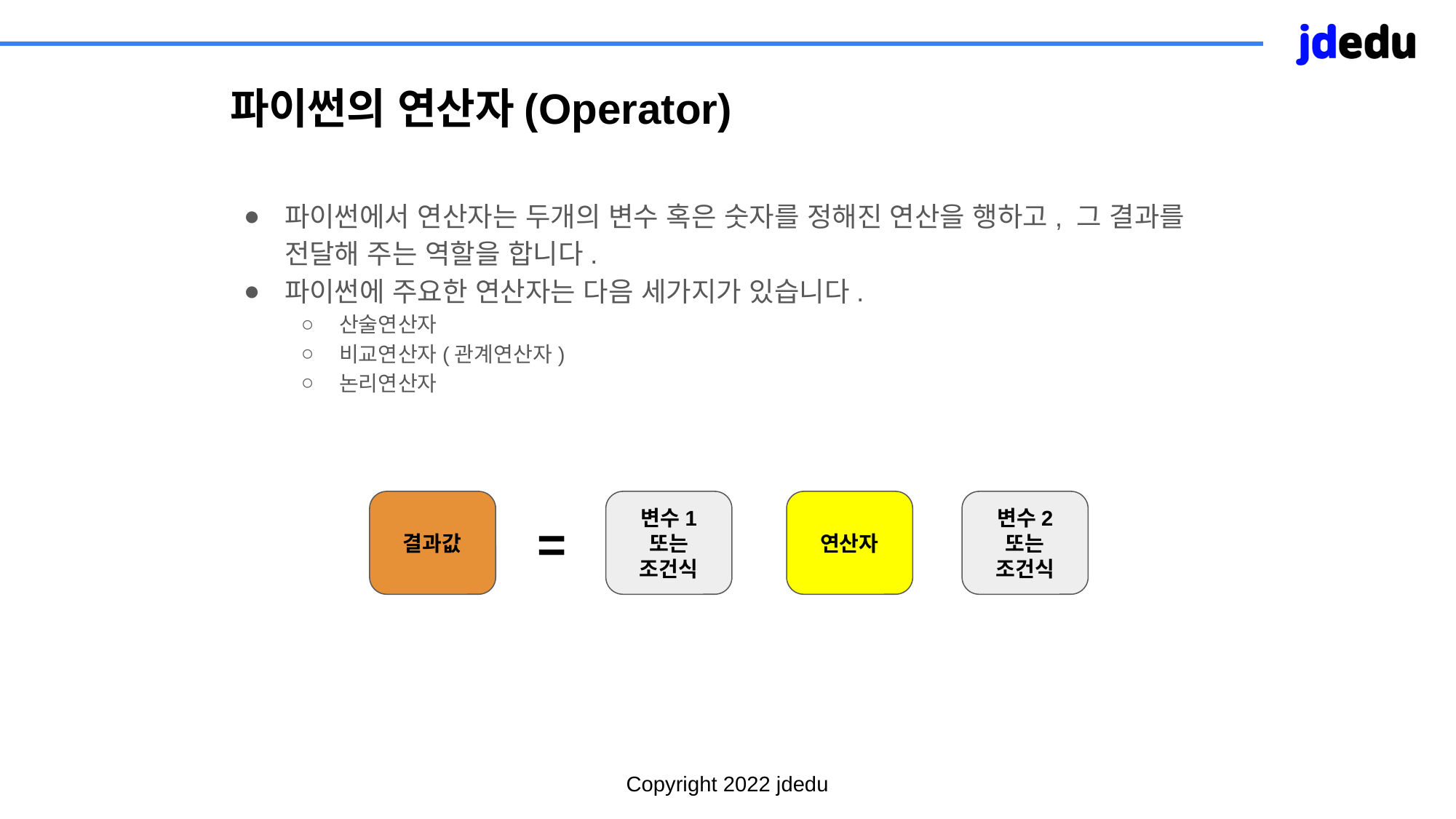

# 파이썬의 연산자(Operator)
파이썬에서 연산자는 두개의 변수 혹은 숫자를 정해진 연산을 행하고, 그 결과를 전달해 주는 역할을 합니다.
파이썬에 주요한 연산자는 다음 세가지가 있습니다.
산술연산자
비교연산자(관계연산자)
논리연산자
결과값
변수1
또는
조건식
연산자
변수2
또는
조건식
=